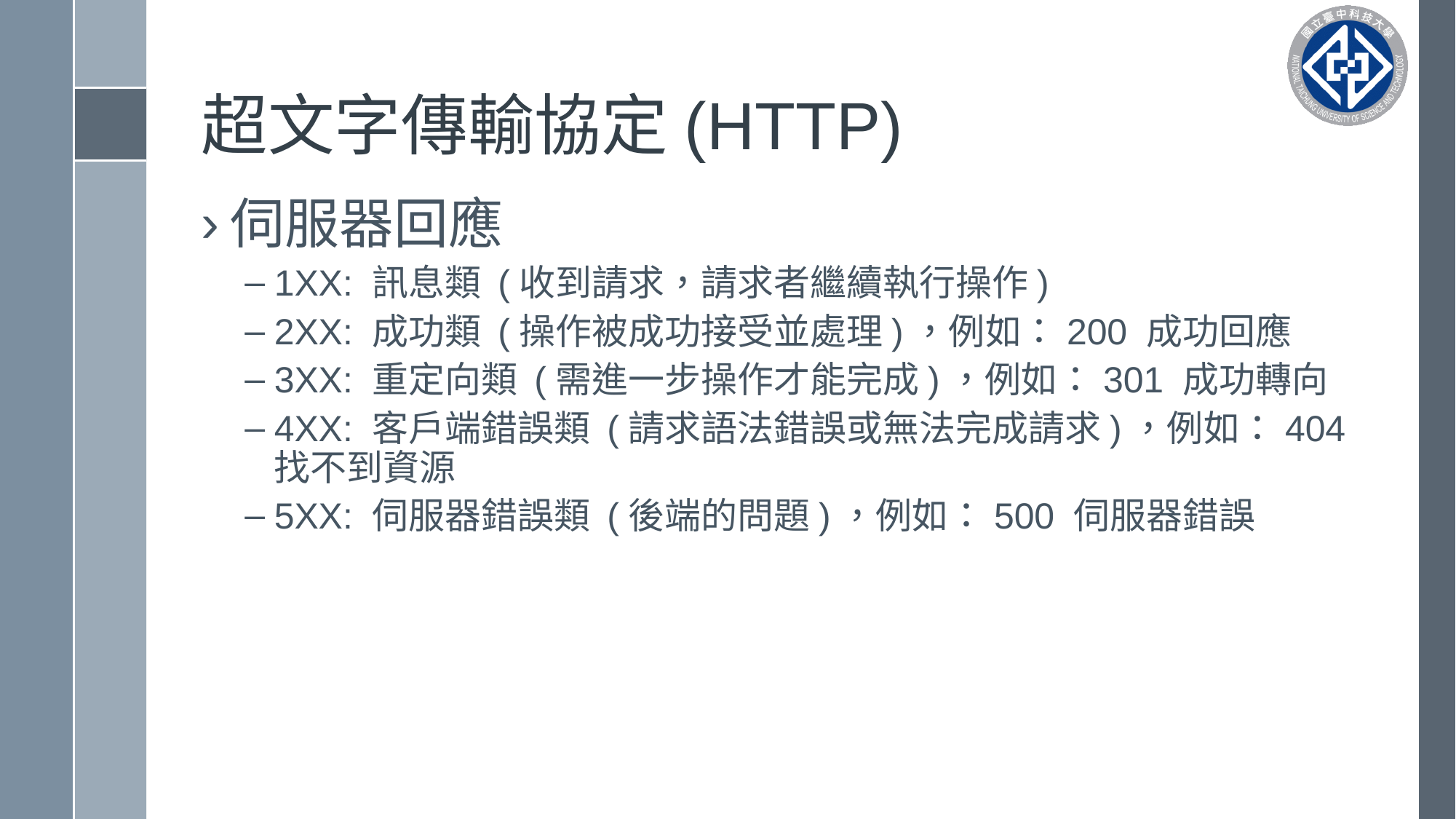

# 超文字傳輸協定(HTTP)
伺服器回應
1XX: 訊息類 (收到請求，請求者繼續執行操作)
2XX: 成功類 (操作被成功接受並處理)，例如：200 成功回應
3XX: 重定向類 (需進一步操作才能完成)，例如：301 成功轉向
4XX: 客戶端錯誤類 (請求語法錯誤或無法完成請求)，例如：404 找不到資源
5XX: 伺服器錯誤類 (後端的問題)，例如：500 伺服器錯誤